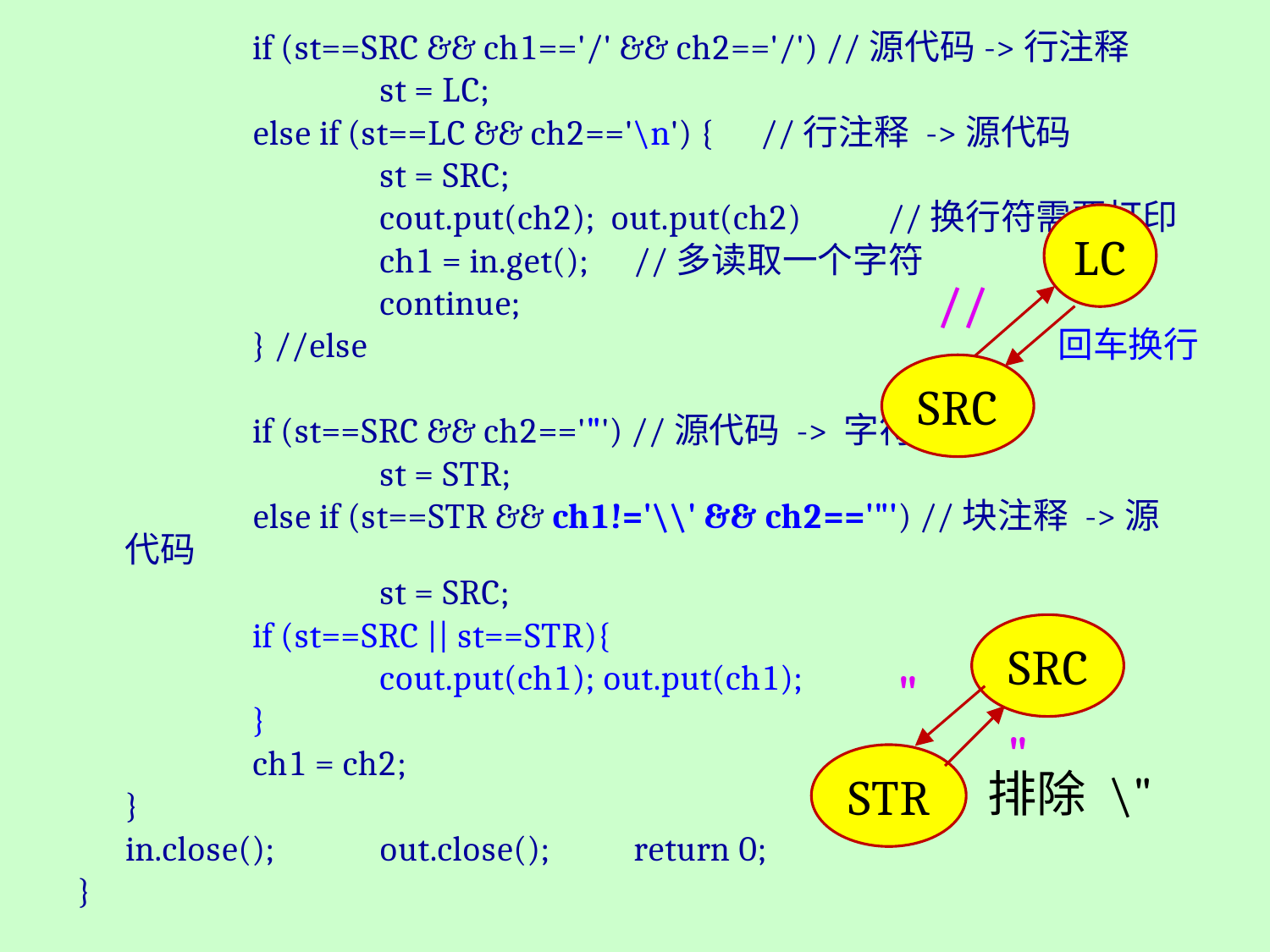

if (st==SRC && ch1=='/' && ch2=='/') //源代码->行注释
			st = LC;
		else if (st==LC && ch2=='\n') {	//行注释 ->源代码
			st = SRC;
			cout.put(ch2);  out.put(ch2)	//换行符需要打印
			ch1 = in.get();	//多读取一个字符
			continue;
		} //else

		if (st==SRC && ch2=='"') //源代码 -> 字符串
			st = STR;
		else if (st==STR && ch1!='\\' && ch2=='"') //块注释 ->源代码
			st = SRC;
		if (st==SRC || st==STR){
			cout.put(ch1); out.put(ch1);
		}
		ch1 = ch2;
	}
	in.close();	out.close();	return 0;
}
LC
//

回车换行
SRC
SRC
"

"
STR
排除 \"
125